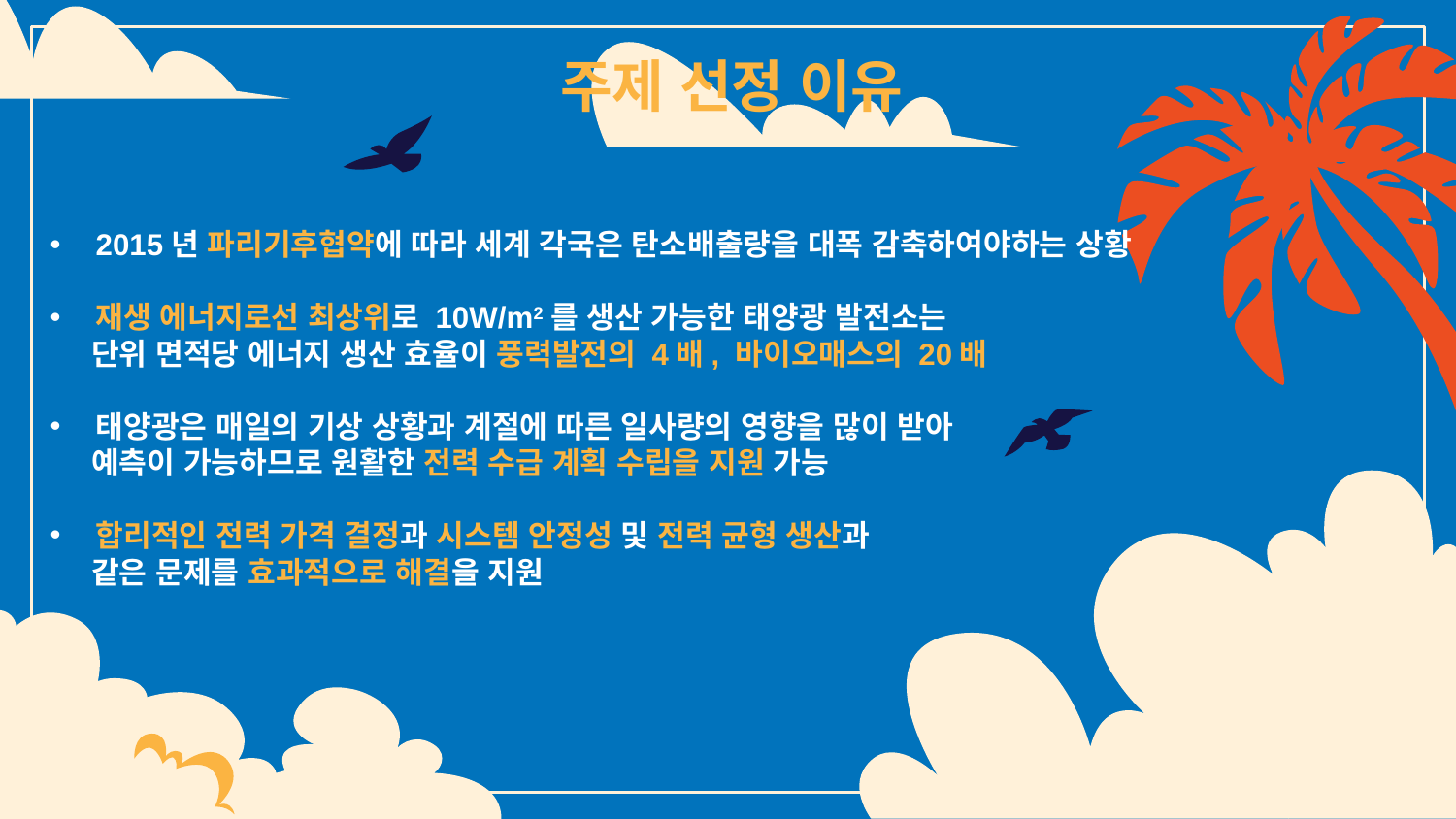

주제 선정 이유
2015년 파리기후협약에 따라 세계 각국은 탄소배출량을 대폭 감축하여야하는 상황

재생 에너지로선 최상위로 10W/m2를 생산 가능한 태양광 발전소는
    단위 면적당 에너지 생산 효율이 풍력발전의 4배, 바이오매스의 20배

태양광은 매일의 기상 상황과 계절에 따른 일사량의 영향을 많이 받아
    예측이 가능하므로 원활한 전력 수급 계획 수립을 지원 가능

합리적인 전력 가격 결정과 시스템 안정성 및 전력 균형 생산과
    같은 문제를 효과적으로 해결을 지원